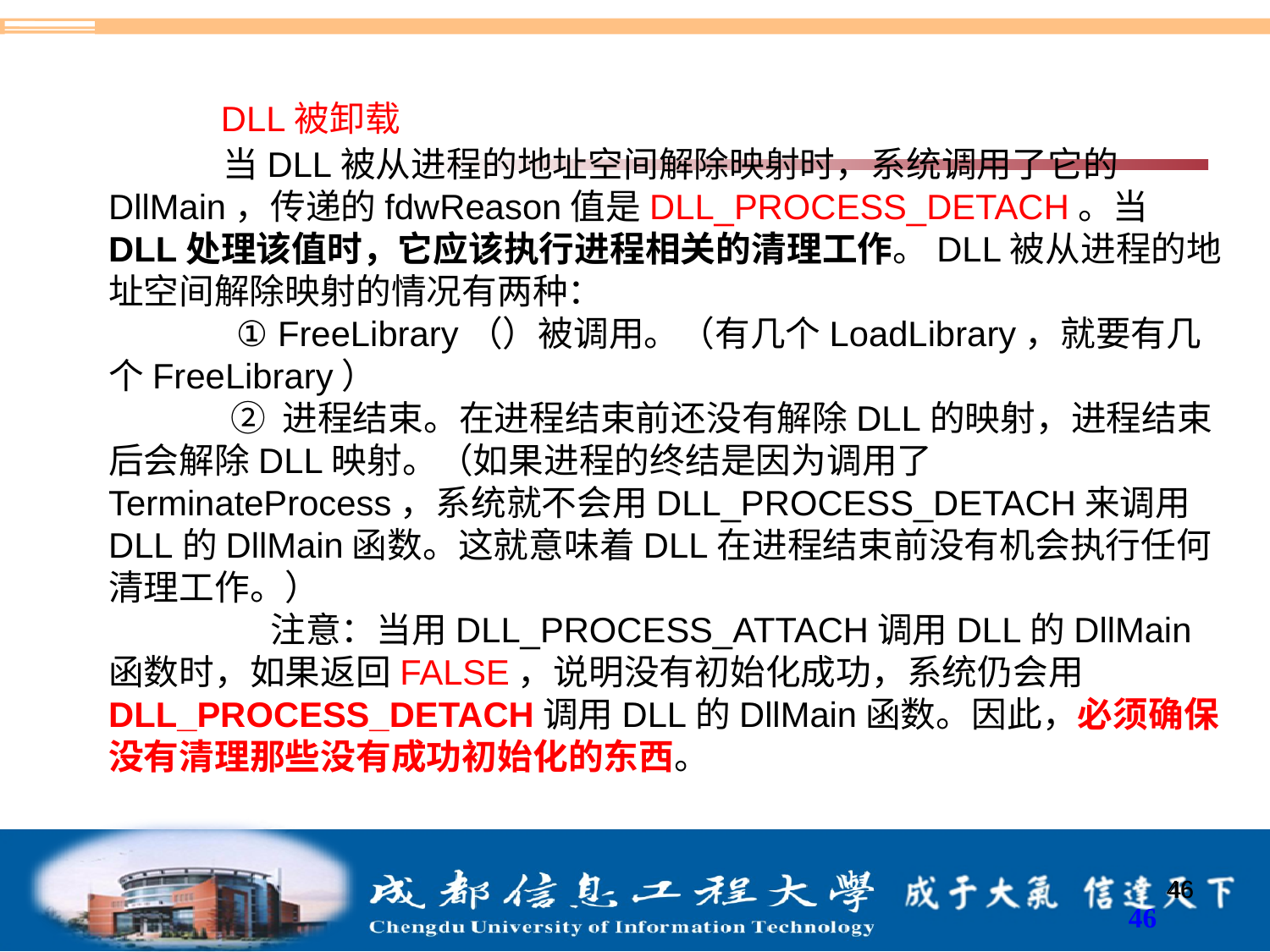

DLL被卸载
 当DLL被从进程的地址空间解除映射时，系统调用了它的DllMain，传递的fdwReason值是DLL_PROCESS_DETACH。当DLL处理该值时，它应该执行进程相关的清理工作。DLL被从进程的地址空间解除映射的情况有两种：
   ① FreeLibrary（）被调用。（有几个LoadLibrary，就要有几个FreeLibrary）
   ② 进程结束。在进程结束前还没有解除DLL的映射，进程结束后会解除DLL映射。（如果进程的终结是因为调用了TerminateProcess，系统就不会用DLL_PROCESS_DETACH来调用DLL的DllMain函数。这就意味着DLL在进程结束前没有机会执行任何清理工作。）
       注意：当用DLL_PROCESS_ATTACH调用DLL的DllMain函数时，如果返回FALSE，说明没有初始化成功，系统仍会用DLL_PROCESS_DETACH调用DLL的DllMain函数。因此，必须确保没有清理那些没有成功初始化的东西。

46